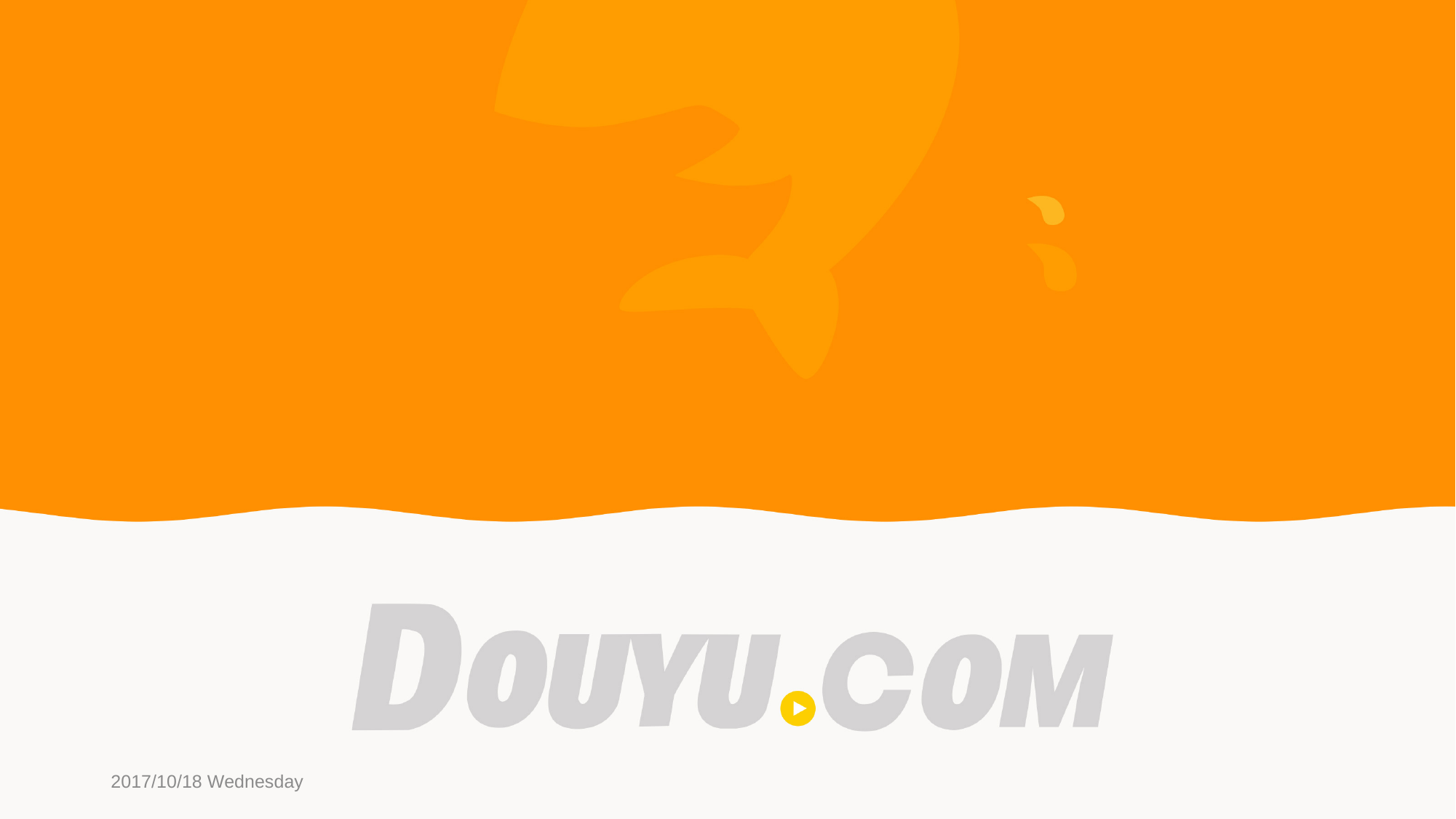

# “FED 开发部” 2017 年转正述职 —— 基础架构组  李传伟
2017/10/18 Wednesday
1